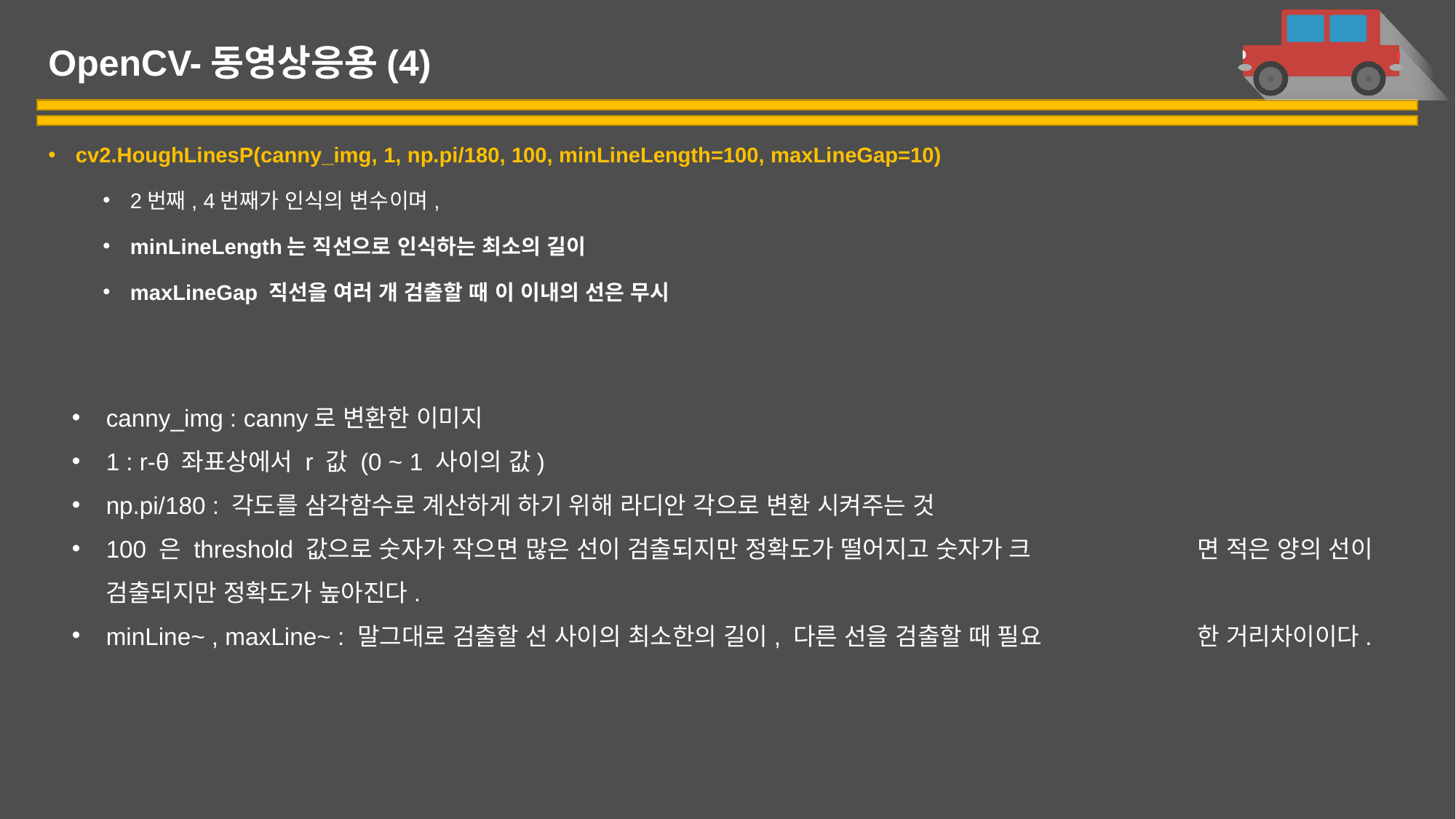

# OpenCV-동영상응용(4)
cv2.HoughLinesP(canny_img, 1, np.pi/180, 100, minLineLength=100, maxLineGap=10)
2번째, 4번째가 인식의 변수이며,
minLineLength는 직선으로 인식하는 최소의 길이
maxLineGap 직선을 여러 개 검출할 때 이 이내의 선은 무시

canny_img : canny로 변환한 이미지
1 : r-θ 좌표상에서 r 값 (0 ~ 1 사이의 값)
np.pi/180 : 각도를 삼각함수로 계산하게 하기 위해 라디안 각으로 변환 시켜주는 것
100 은 threshold 값으로 숫자가 작으면 많은 선이 검출되지만 정확도가 떨어지고 숫자가 크		면 적은 양의 선이 검출되지만 정확도가 높아진다.
minLine~ , maxLine~ : 말그대로 검출할 선 사이의 최소한의 길이, 다른 선을 검출할 때 필요		한 거리차이이다.